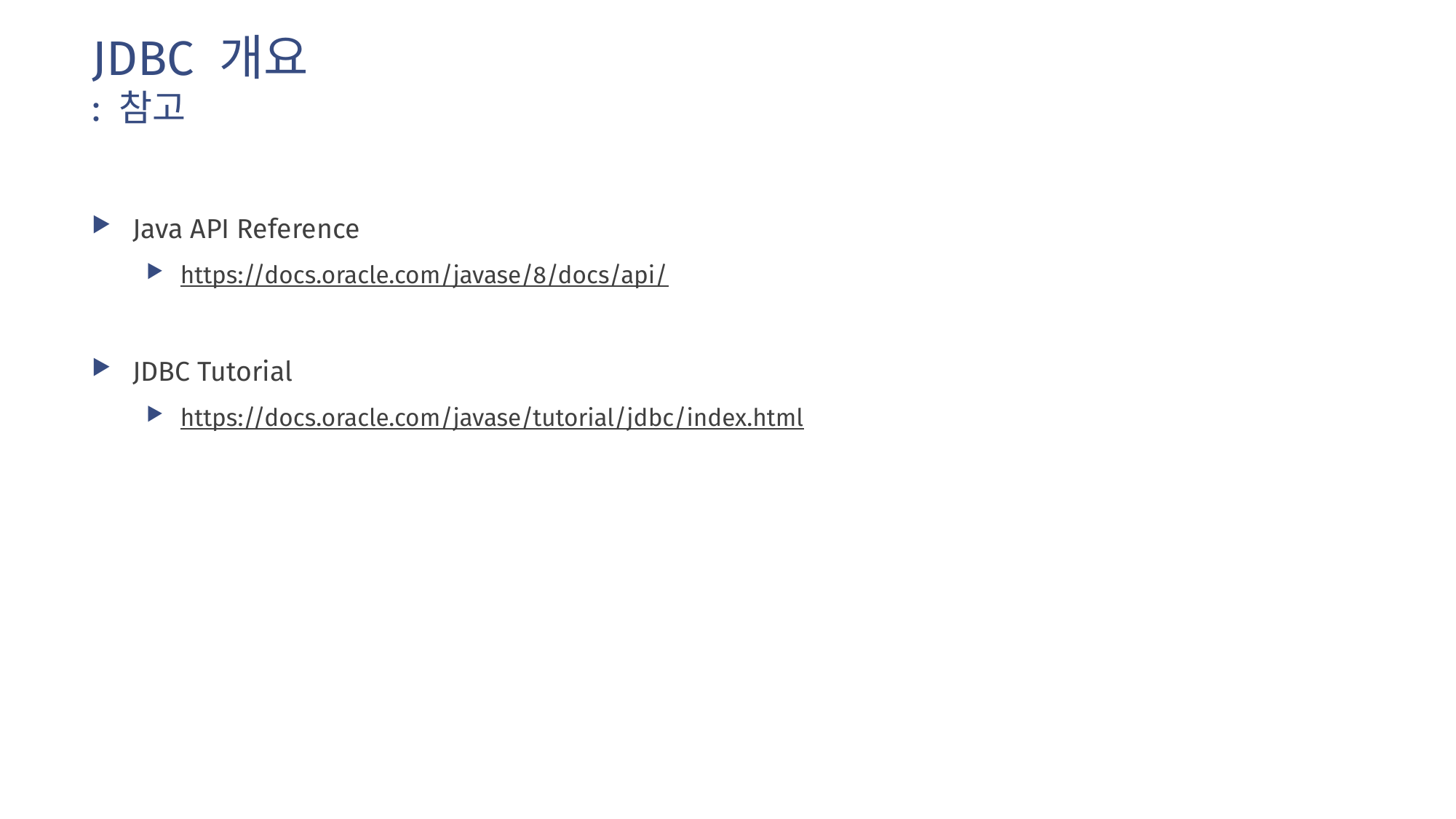

# JDBC 개요 : 참고

Java API Reference
https://docs.oracle.com/javase/8/docs/api/

JDBC Tutorial
https://docs.oracle.com/javase/tutorial/jdbc/index.html